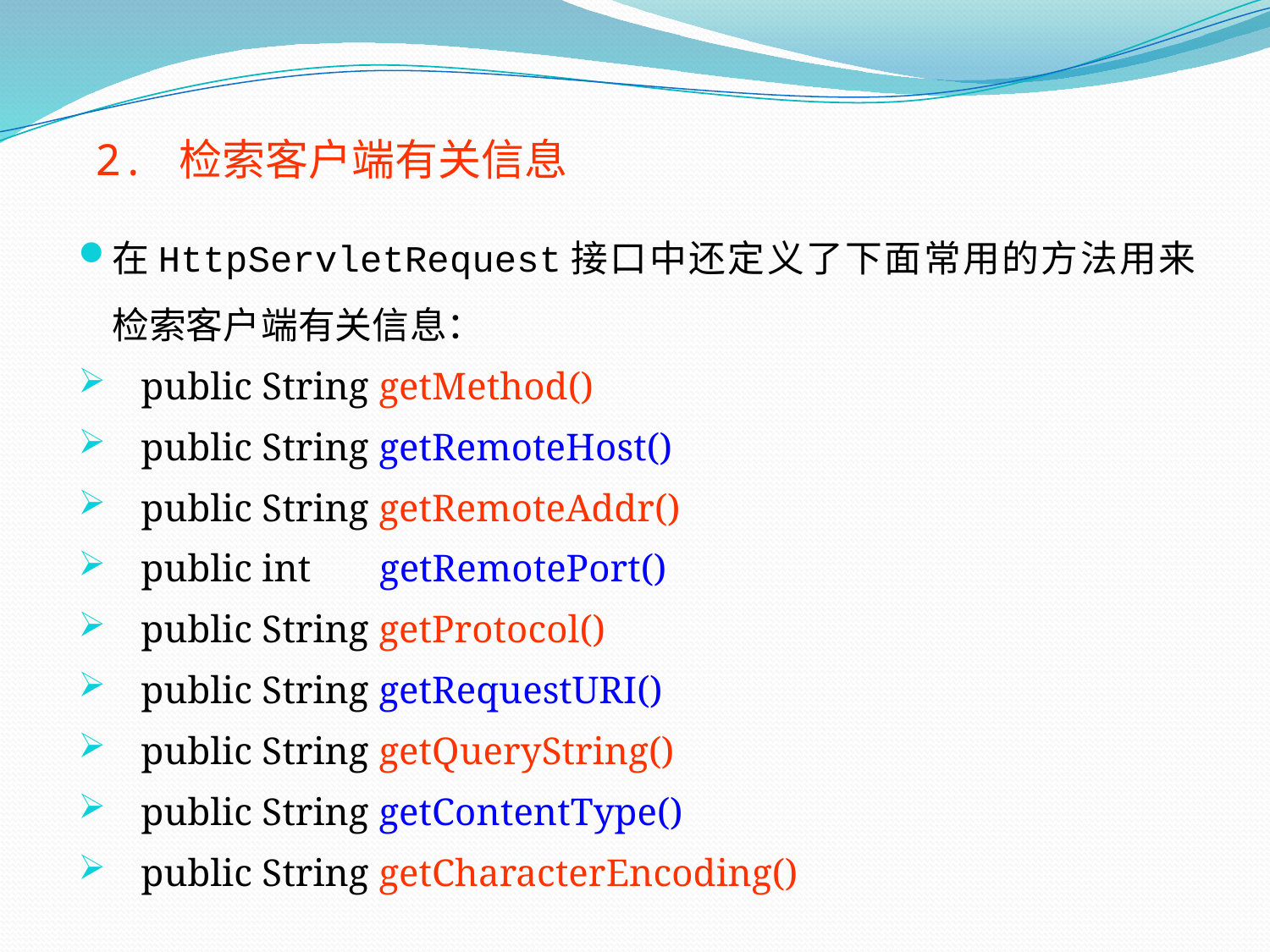

# 2. 检索客户端有关信息
在HttpServletRequest接口中还定义了下面常用的方法用来检索客户端有关信息：
   public String getMethod()
   public String getRemoteHost()
   public String getRemoteAddr()
   public int       getRemotePort()
   public String getProtocol()
   public String getRequestURI()
   public String getQueryString()
   public String getContentType()
   public String getCharacterEncoding()